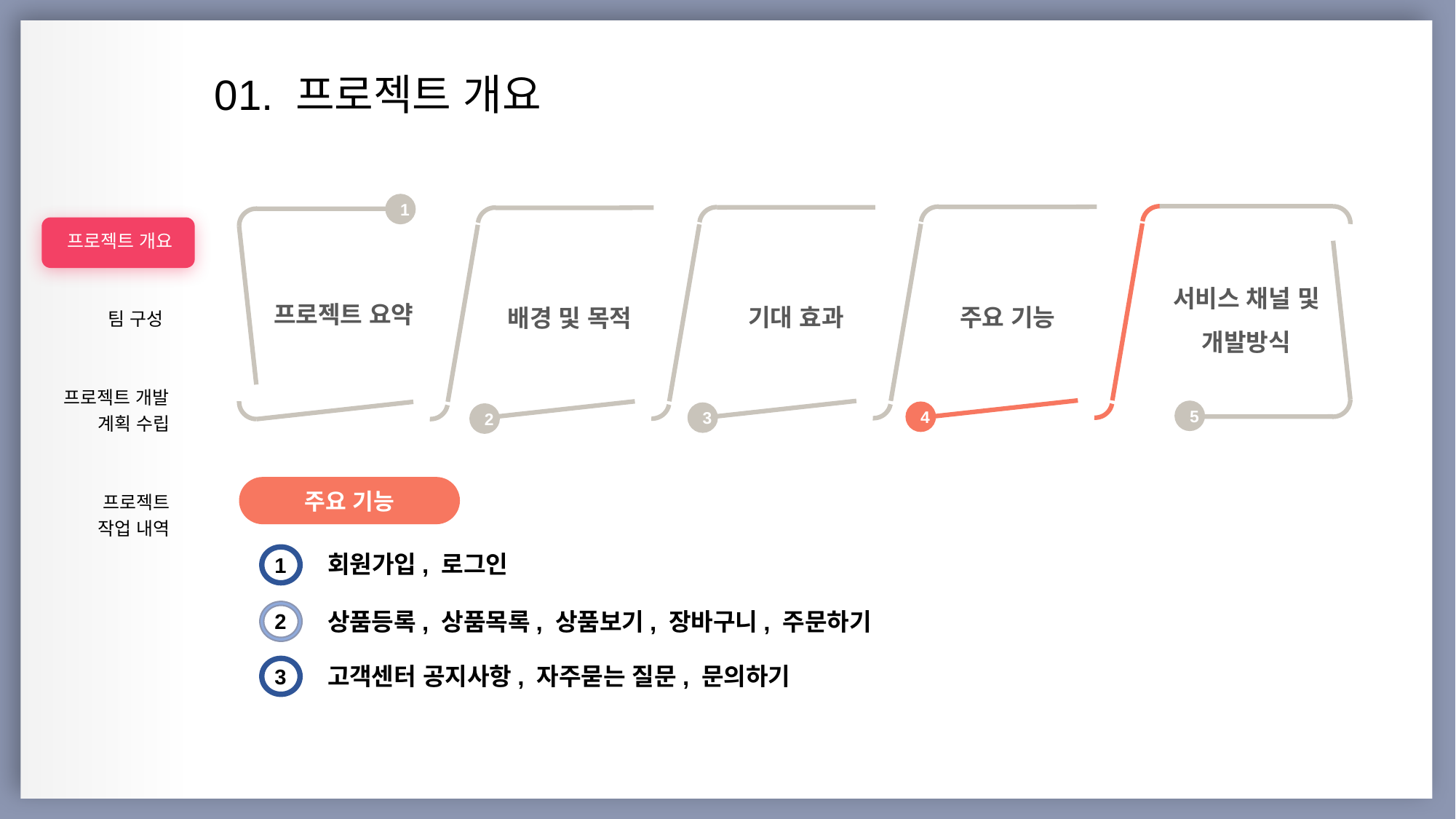

01. 프로젝트 개요
|  |
| --- |
| 프로젝트 개요 |
| 팀 구성 |
| 프로젝트 개발 계획 수립 |
| 프로젝트 작업 내역 |
|  |
|  |
|  |
|  |
1

서비스 채널 및 개발방식
프로젝트 요약
기대 효과
주요 기능
배경 및 목적
5
4
3
2
주요 기능
회원가입, 로그인

1
상품등록, 상품목록, 상품보기, 장바구니, 주문하기

2
고객센터 공지사항, 자주묻는 질문, 문의하기

3